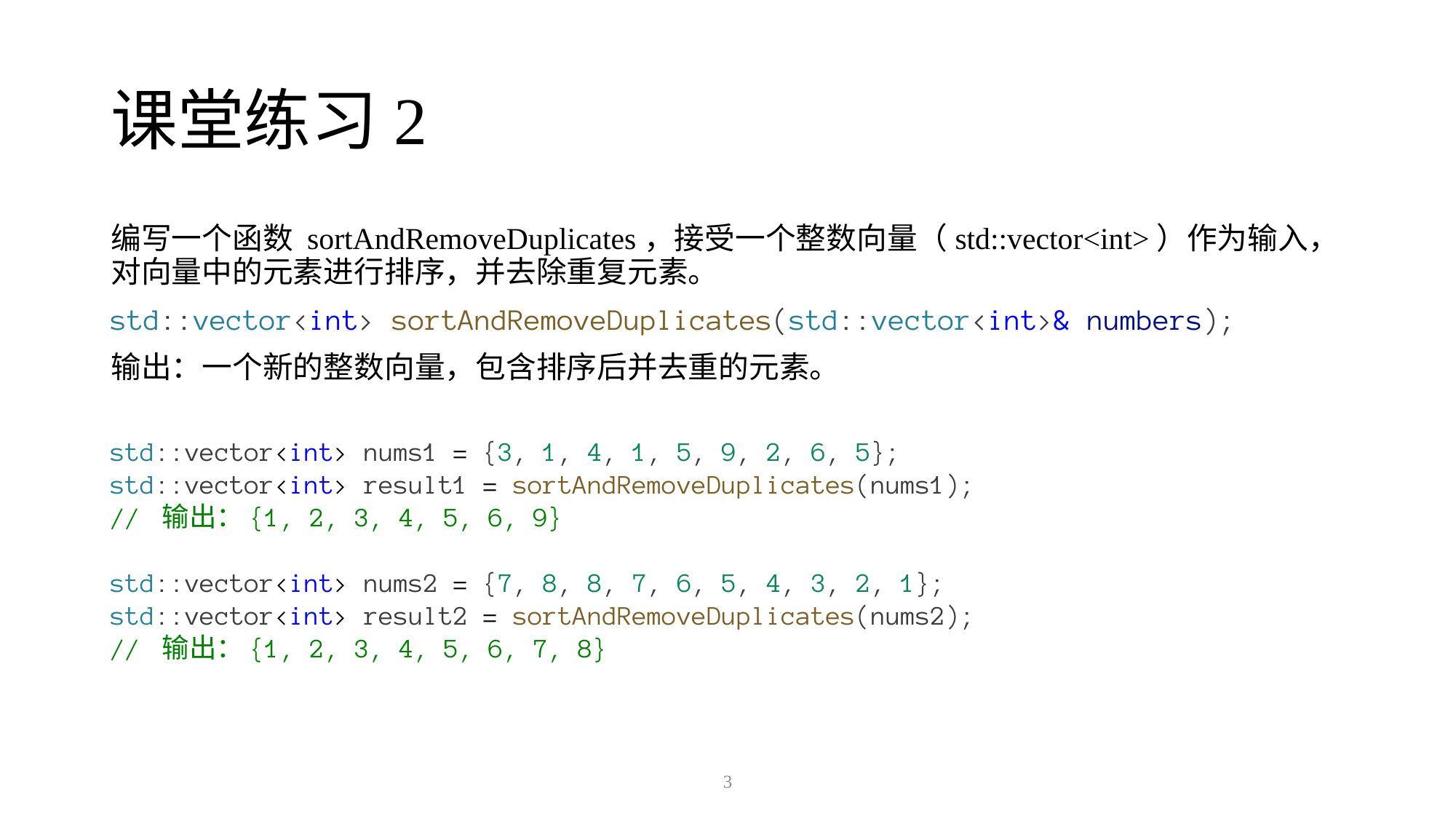

# 课堂练习2
编写一个函数 sortAndRemoveDuplicates，接受一个整数向量（std::vector<int>）作为输入，对向量中的元素进行排序，并去除重复元素。
std::vector<int> sortAndRemoveDuplicates(std::vector<int>& numbers);
输出：一个新的整数向量，包含排序后并去重的元素。
std::vector<int> nums1 = {3, 1, 4, 1, 5, 9, 2, 6, 5};
std::vector<int> result1 = sortAndRemoveDuplicates(nums1);
// 输出：{1, 2, 3, 4, 5, 6, 9}
std::vector<int> nums2 = {7, 8, 8, 7, 6, 5, 4, 3, 2, 1};
std::vector<int> result2 = sortAndRemoveDuplicates(nums2);
// 输出：{1, 2, 3, 4, 5, 6, 7, 8}

3